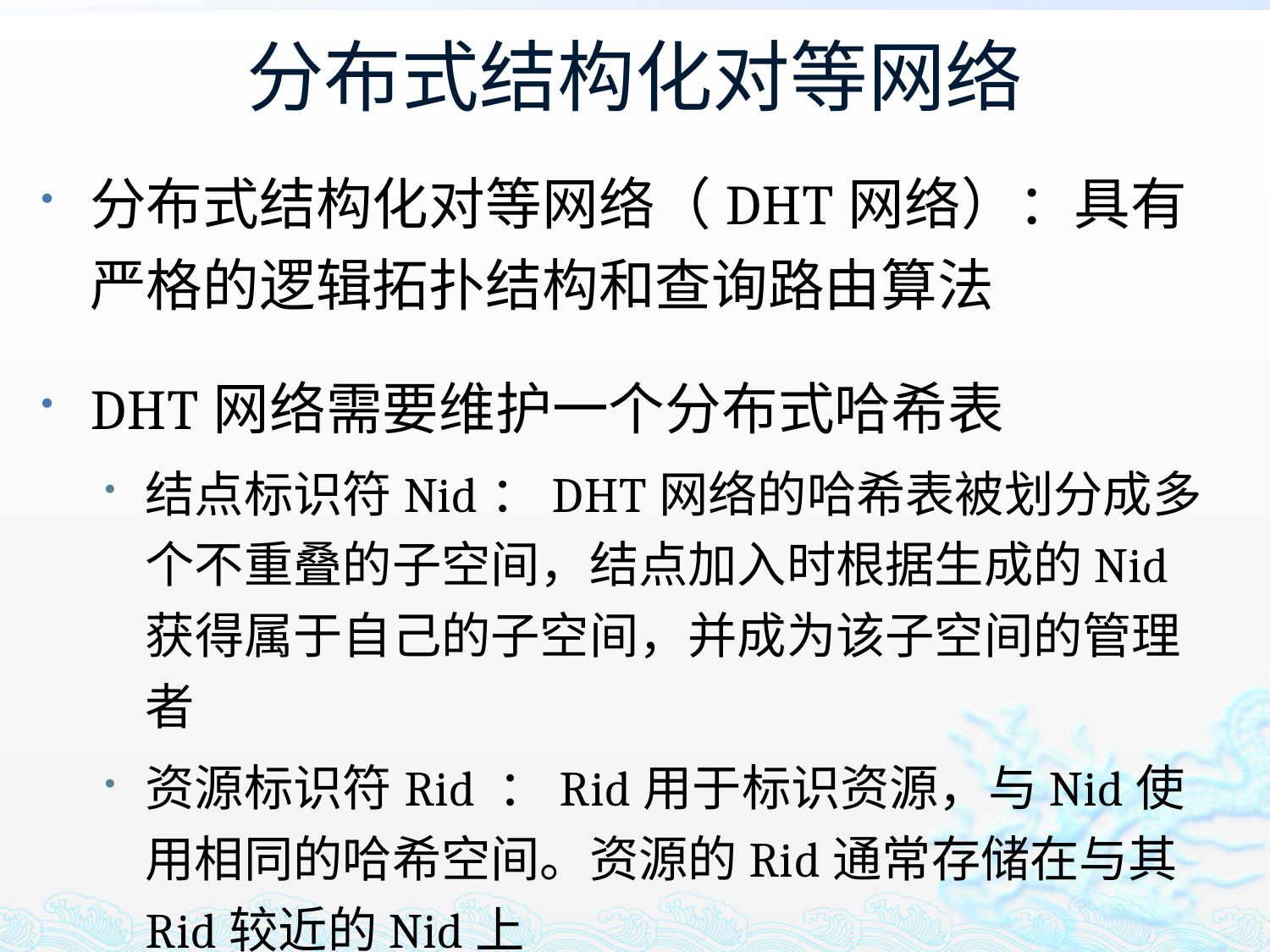

# 分布式结构化对等网络
分布式结构化对等网络（DHT网络）：具有严格的逻辑拓扑结构和查询路由算法
DHT网络需要维护一个分布式哈希表
结点标识符Nid：DHT网络的哈希表被划分成多个不重叠的子空间，结点加入时根据生成的Nid获得属于自己的子空间，并成为该子空间的管理者
资源标识符Rid ：Rid用于标识资源，与Nid使用相同的哈希空间。资源的Rid通常存储在与其Rid较近的Nid上